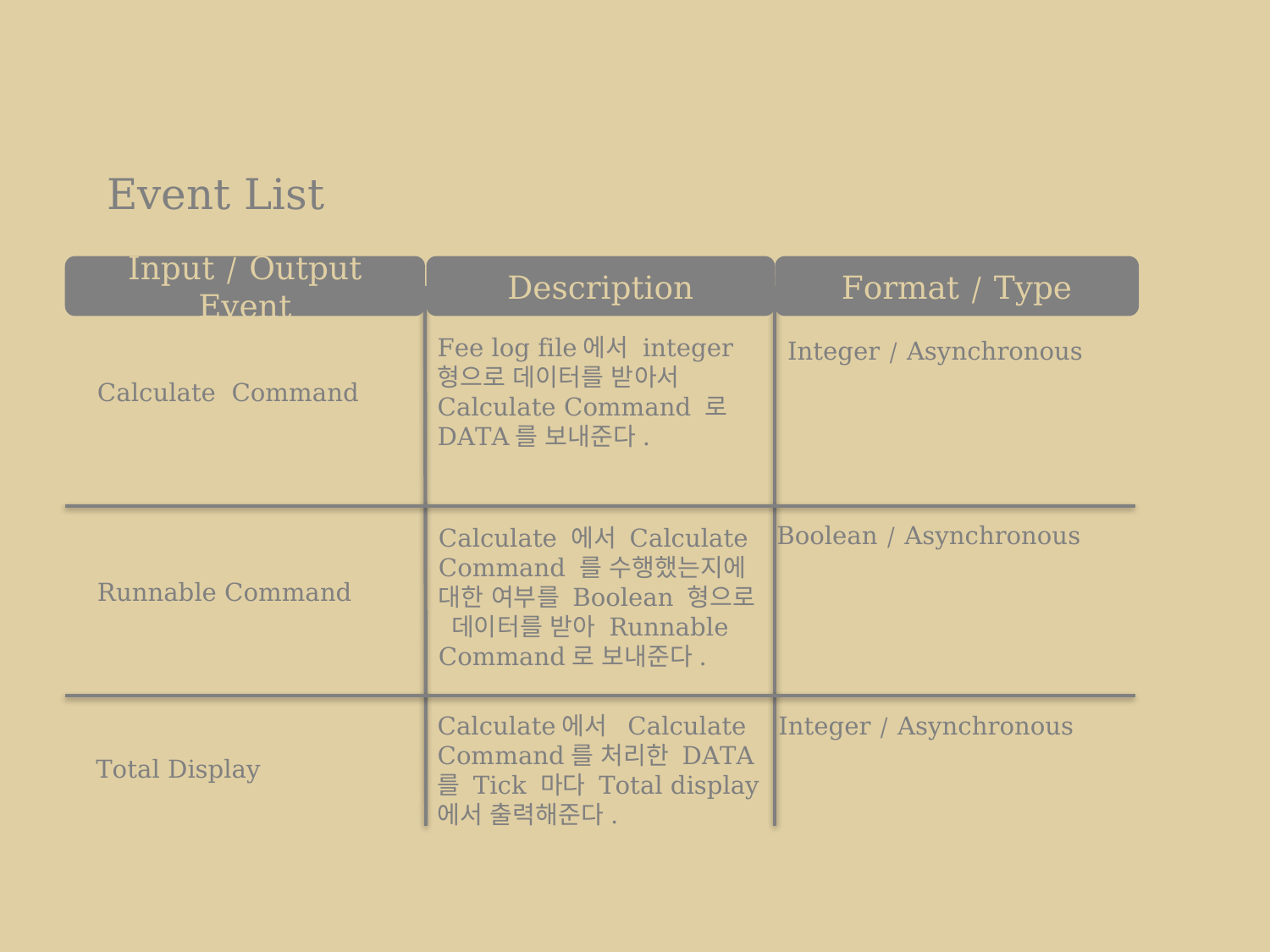

Event List
Input / Output Event
Description
Format / Type
Fee log file에서 integer 형으로 데이터를 받아서  Calculate Command 로 DATA를 보내준다.

Integer / Asynchronous

Calculate  Command
Boolean / Asynchronous
Calculate 에서 Calculate Command 를 수행했는지에
대한 여부를 Boolean 형으로
 데이터를 받아 Runnable Command로 보내준다.

Runnable Command
Calculate에서  Calculate Command를 처리한 DATA를 Tick 마다 Total display에서 출력해준다.

Integer / Asynchronous
Total Display